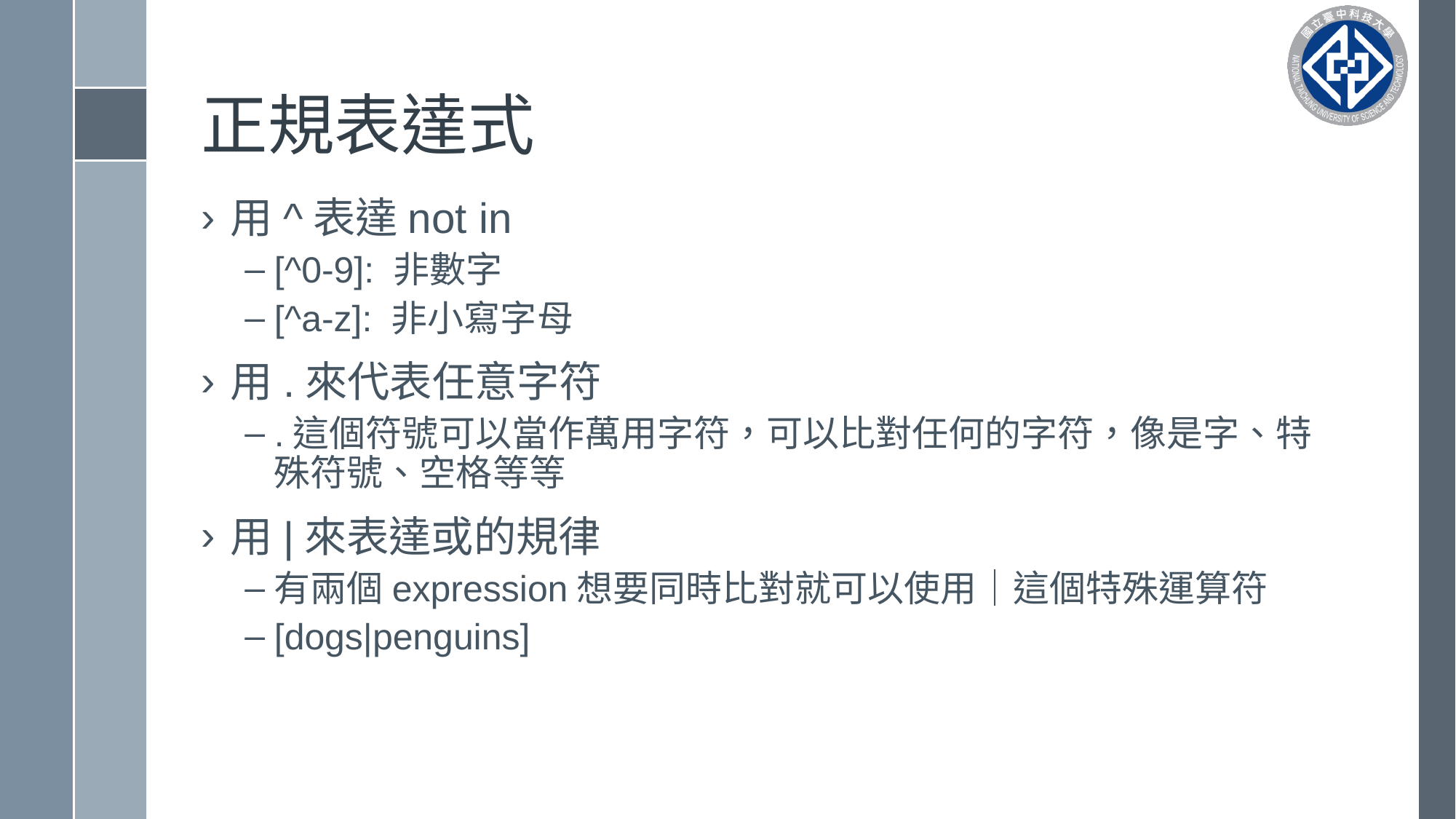

# 正規表達式
用^表達not in
[^0-9]: 非數字
[^a-z]: 非小寫字母
用.來代表任意字符
.這個符號可以當作萬用字符，可以比對任何的字符，像是字、特殊符號、空格等等
用|來表達或的規律
有兩個expression想要同時比對就可以使用｜這個特殊運算符
[dogs|penguins]